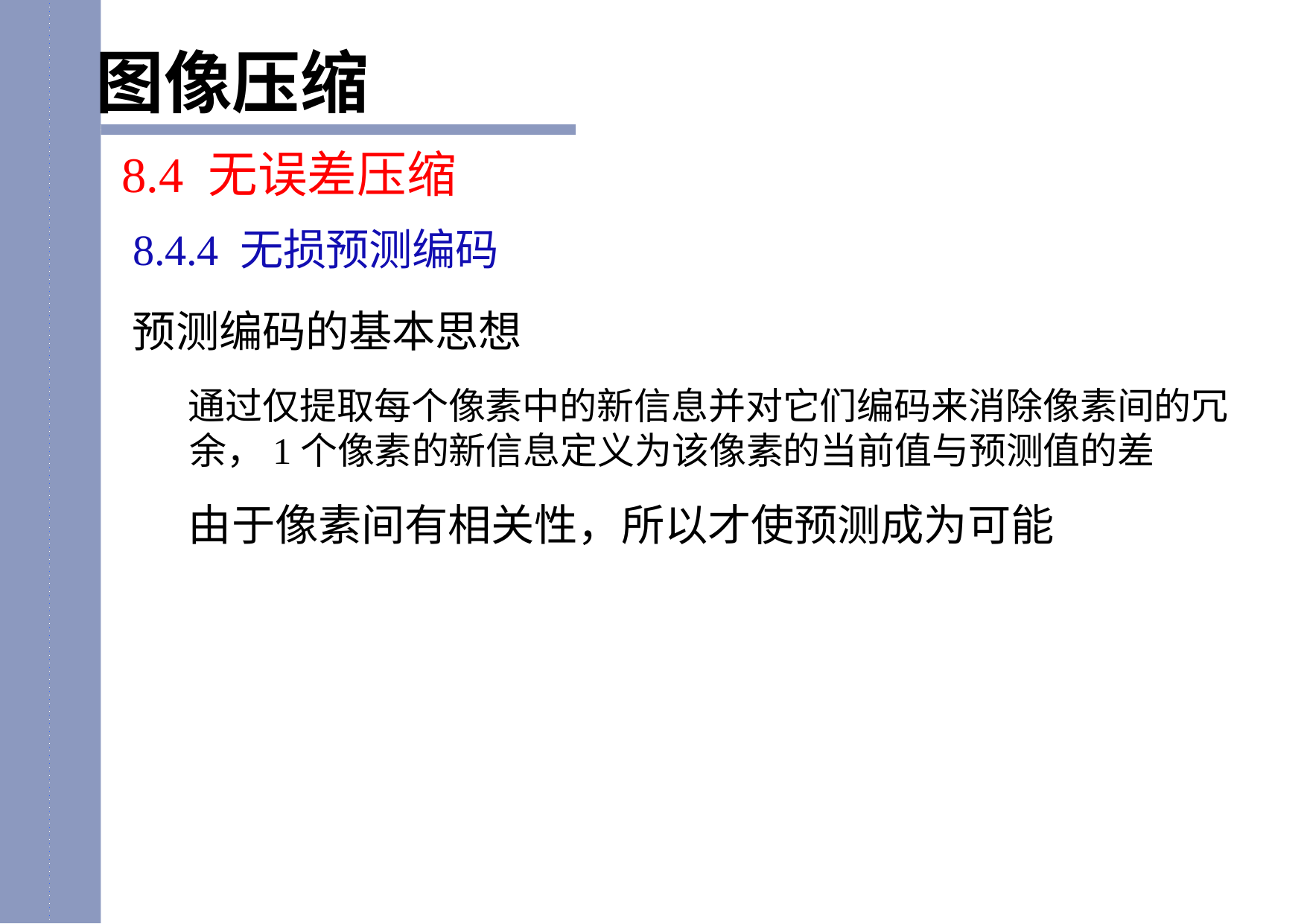

图像压缩

8.4 无误差压缩
8.4.4 无损预测编码
预测编码的基本思想
通过仅提取每个像素中的新信息并对它们编码来消除像素间的冗余，1个像素的新信息定义为该像素的当前值与预测值的差
由于像素间有相关性，所以才使预测成为可能